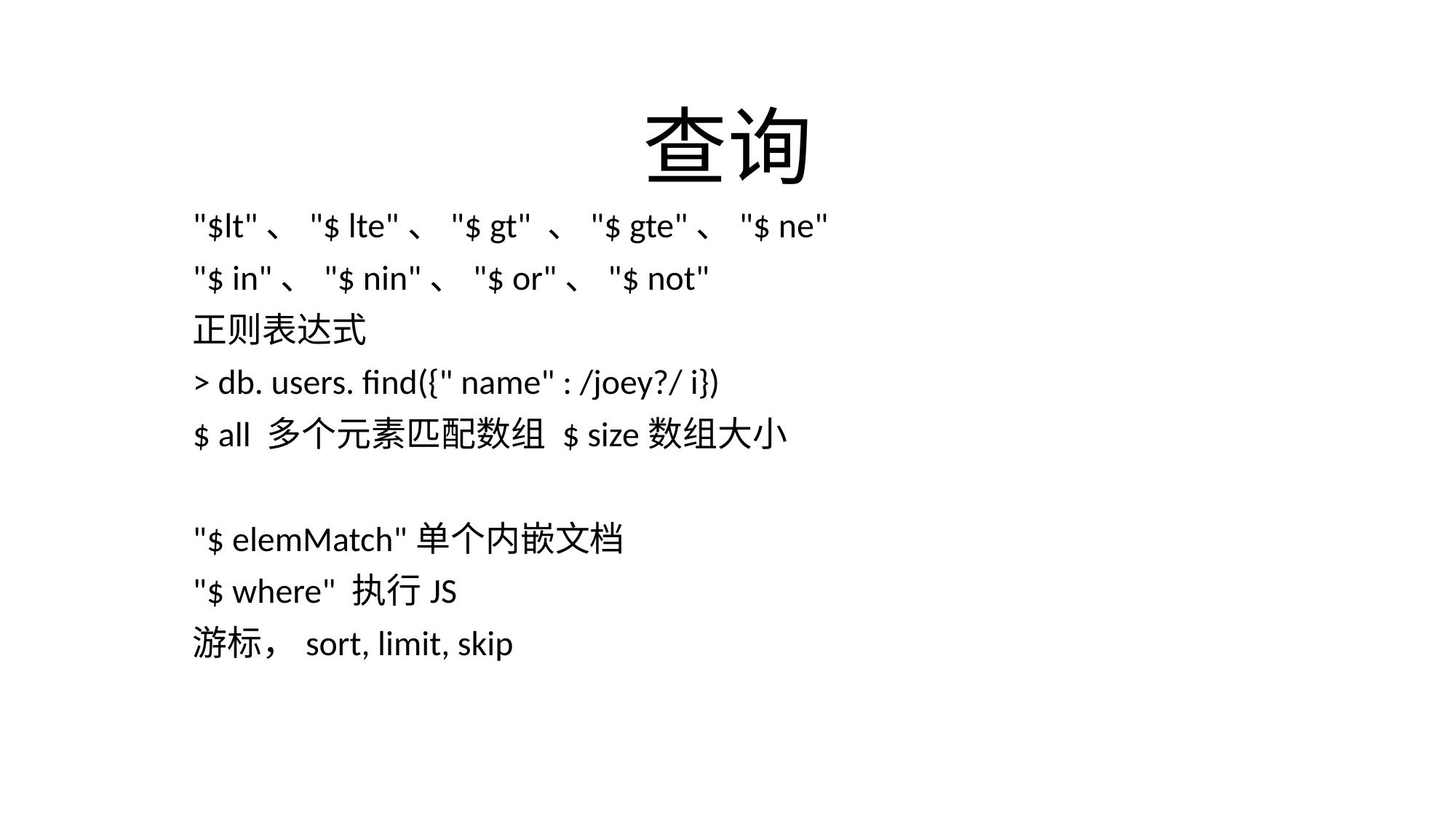

# 查询
"$lt"、"$ lte"、"$ gt" 、"$ gte"、"$ ne"
"$ in"、"$ nin"、"$ or"、"$ not"
正则表达式
> db. users. find({" name" : /joey?/ i})
$ all 多个元素匹配数组 $ size数组大小

"$ elemMatch"单个内嵌文档
"$ where" 执行JS
游标，sort, limit, skip